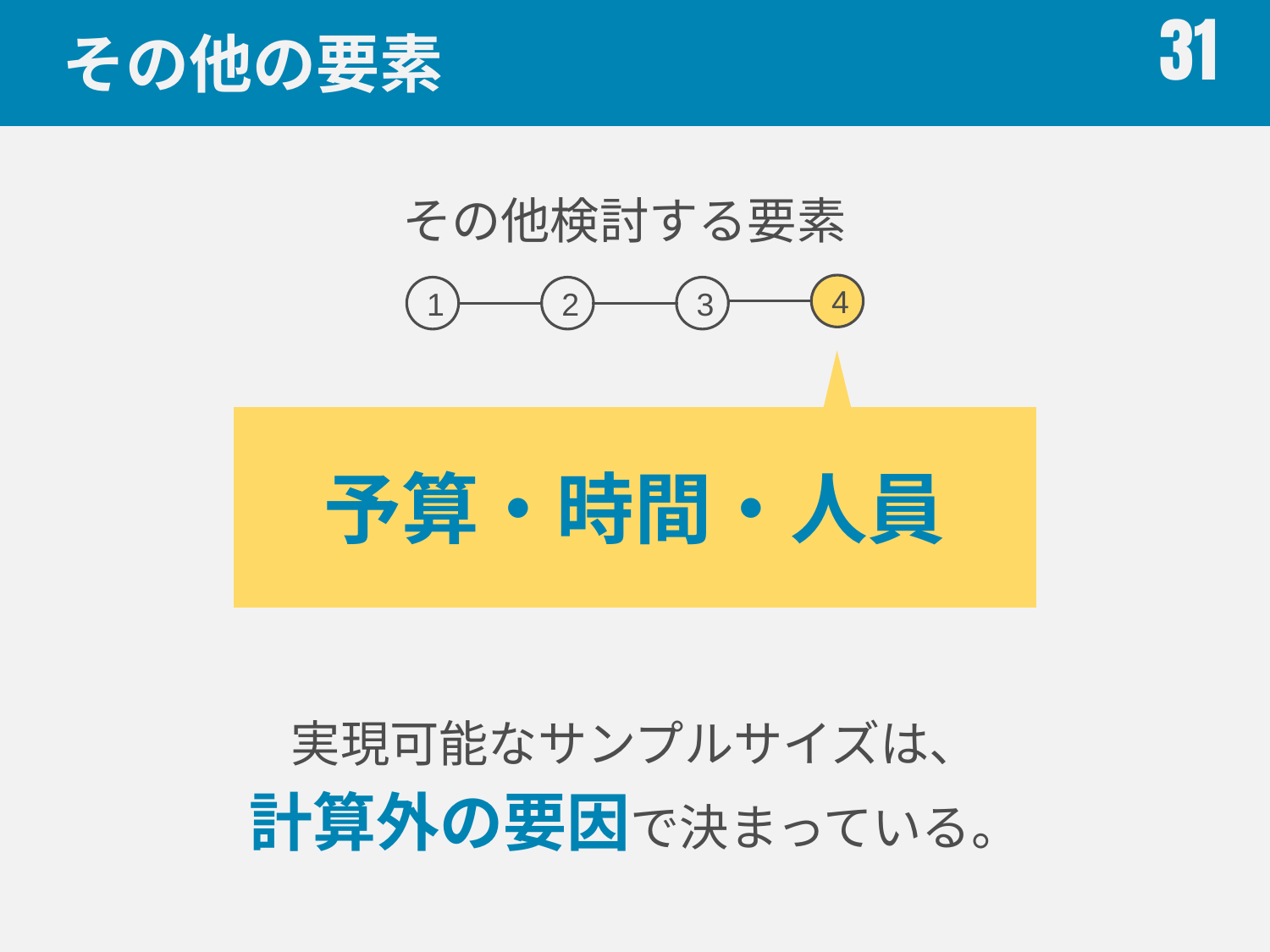

# その他の要素
 31
その他検討する要素
4
1
2
3

予算・時間・人員
実現可能なサンプルサイズは、
計算外の要因で決まっている。